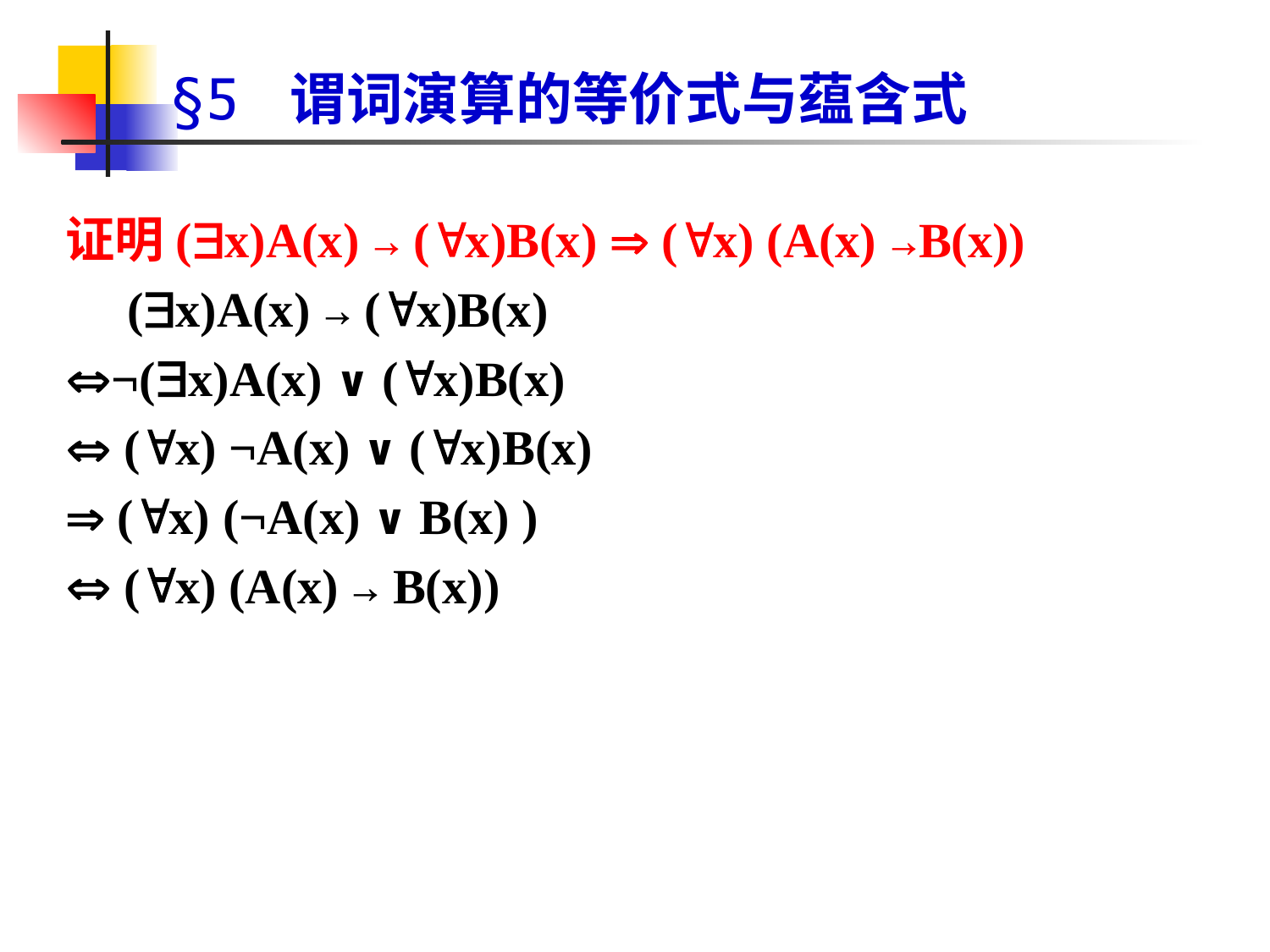

# §5  谓词演算的等价式与蕴含式
证明(∃x)A(x) → (∀x)B(x) ⇒ (∀x) (A(x) →B(x))
     (∃x)A(x) → (∀x)B(x)
⇔¬(∃x)A(x) ∨ (∀x)B(x)
⇔ (∀x) ¬A(x) ∨ (∀x)B(x)
⇒ (∀x) (¬A(x) ∨ B(x) )
⇔ (∀x) (A(x) → B(x))
70